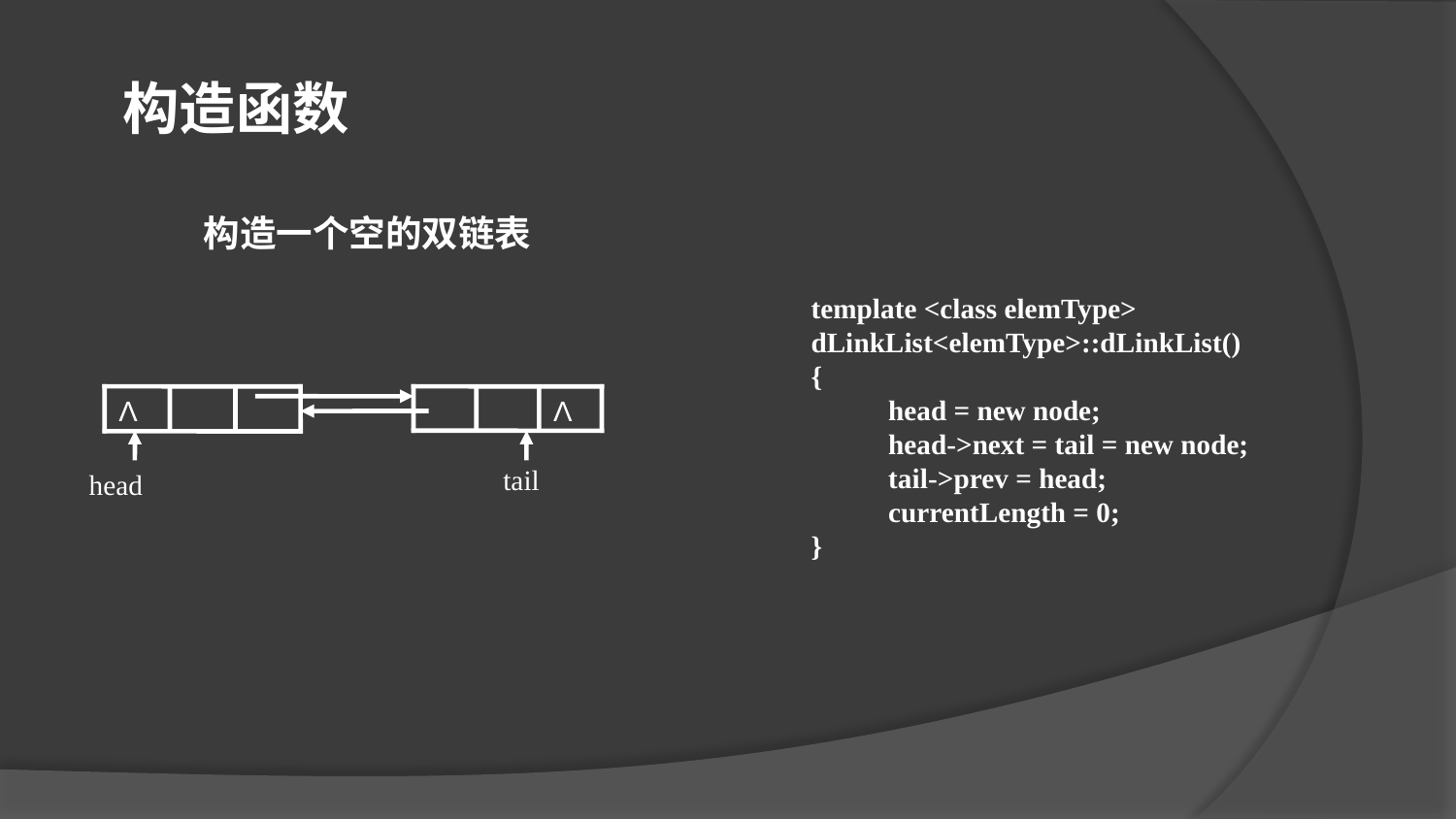

构造函数
构造一个空的双链表
template <class elemType>
dLinkList<elemType>::dLinkList()
{
           head = new node;
           head->next = tail = new node;
           tail->prev = head;
           currentLength = 0;
}
Λ

Λ

tail
head